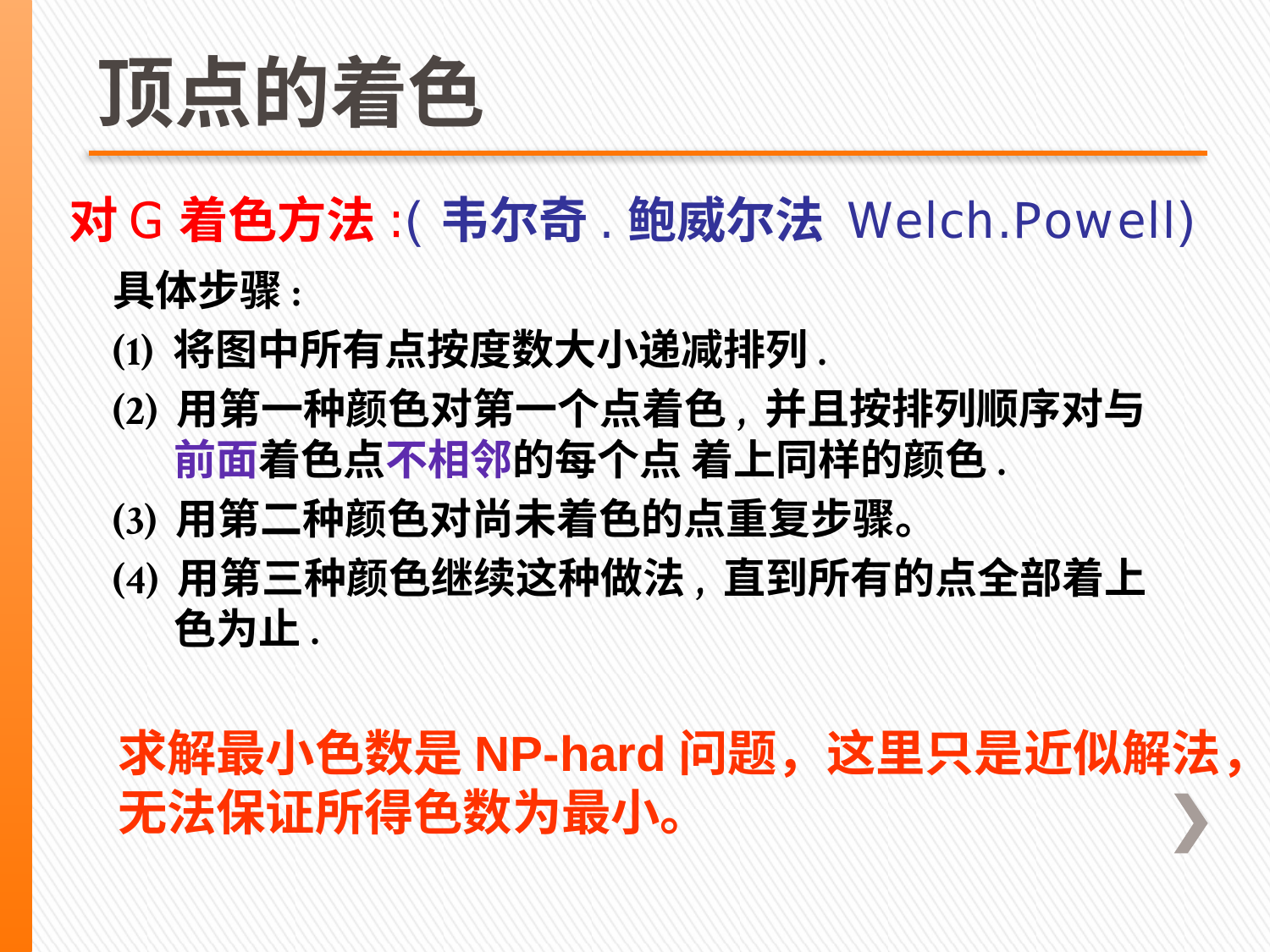

# 顶点的着色
对G着色方法:(韦尔奇.鲍威尔法 Welch.Powell)
具体步骤:
(1) 将图中所有点按度数大小递减排列.
(2) 用第一种颜色对第一个点着色, 并且按排列顺序对与前面着色点不相邻的每个点 着上同样的颜色.
(3) 用第二种颜色对尚未着色的点重复步骤。
(4) 用第三种颜色继续这种做法, 直到所有的点全部着上色为止.
求解最小色数是NP-hard问题，这里只是近似解法，无法保证所得色数为最小。